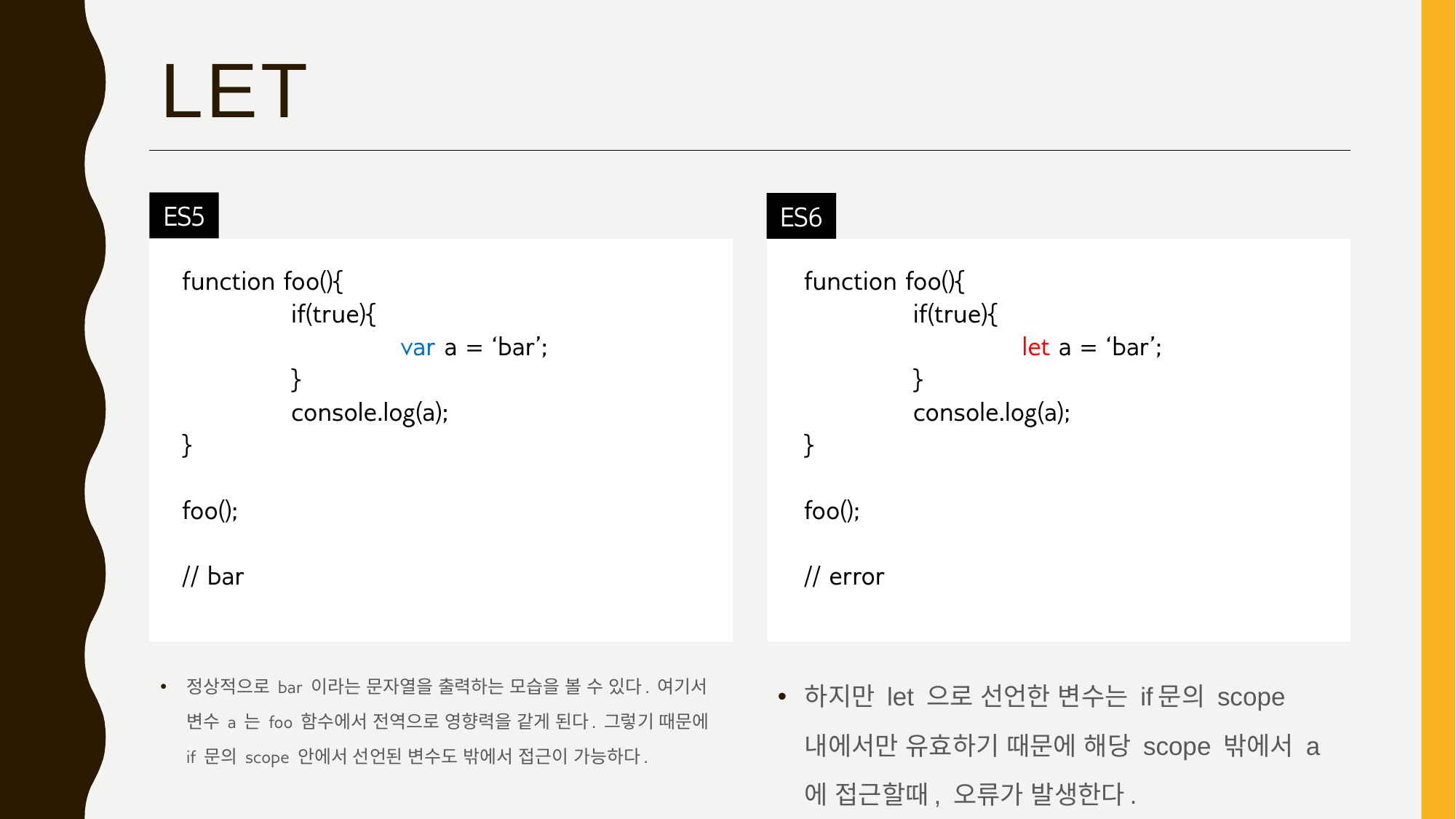

# Let

ES5
ES6

function foo(){
	if(true){
		var a = ‘bar’;
	}
	console.log(a);
}

foo();

// bar
function foo(){
	if(true){
		let a = ‘bar’;
	}
	console.log(a);
}

foo();

// error
하지만 let 으로 선언한 변수는 if문의 scope 내에서만 유효하기 때문에 해당 scope 밖에서 a 에 접근할때, 오류가 발생한다.
정상적으로 bar 이라는 문자열을 출력하는 모습을 볼 수 있다. 여기서 변수 a 는 foo 함수에서 전역으로 영향력을 같게 된다. 그렇기 때문에 if 문의 scope 안에서 선언된 변수도 밖에서 접근이 가능하다.